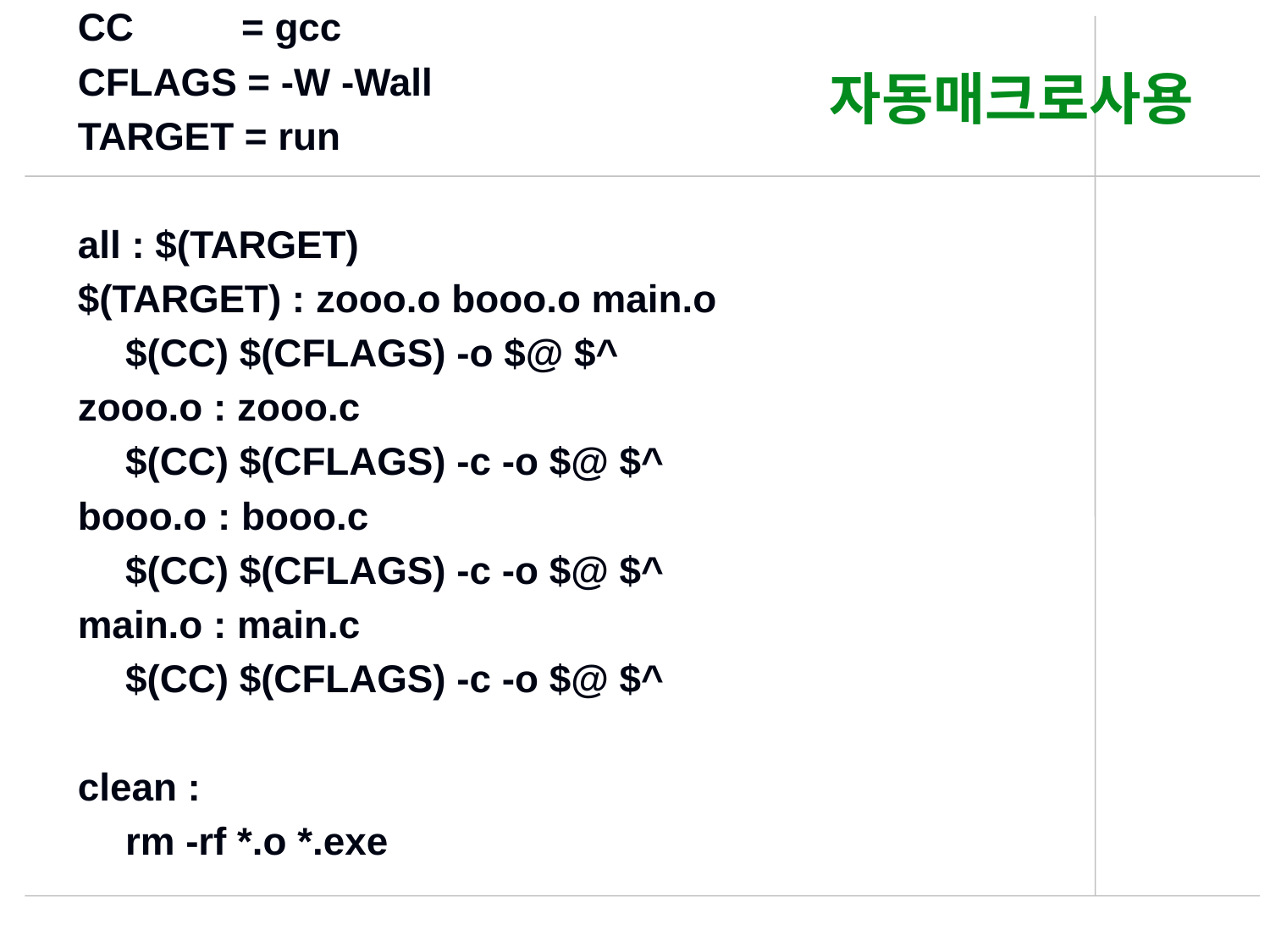

CC          = gcc
CFLAGS = -W -Wall
TARGET = run

all : $(TARGET)
$(TARGET) : zooo.o booo.o main.o
	$(CC) $(CFLAGS) -o $@ $^
zooo.o : zooo.c
	$(CC) $(CFLAGS) -c -o $@ $^
booo.o : booo.c
	$(CC) $(CFLAGS) -c -o $@ $^
main.o : main.c
	$(CC) $(CFLAGS) -c -o $@ $^

clean :
	rm -rf *.o *.exe
# 자동매크로사용
442